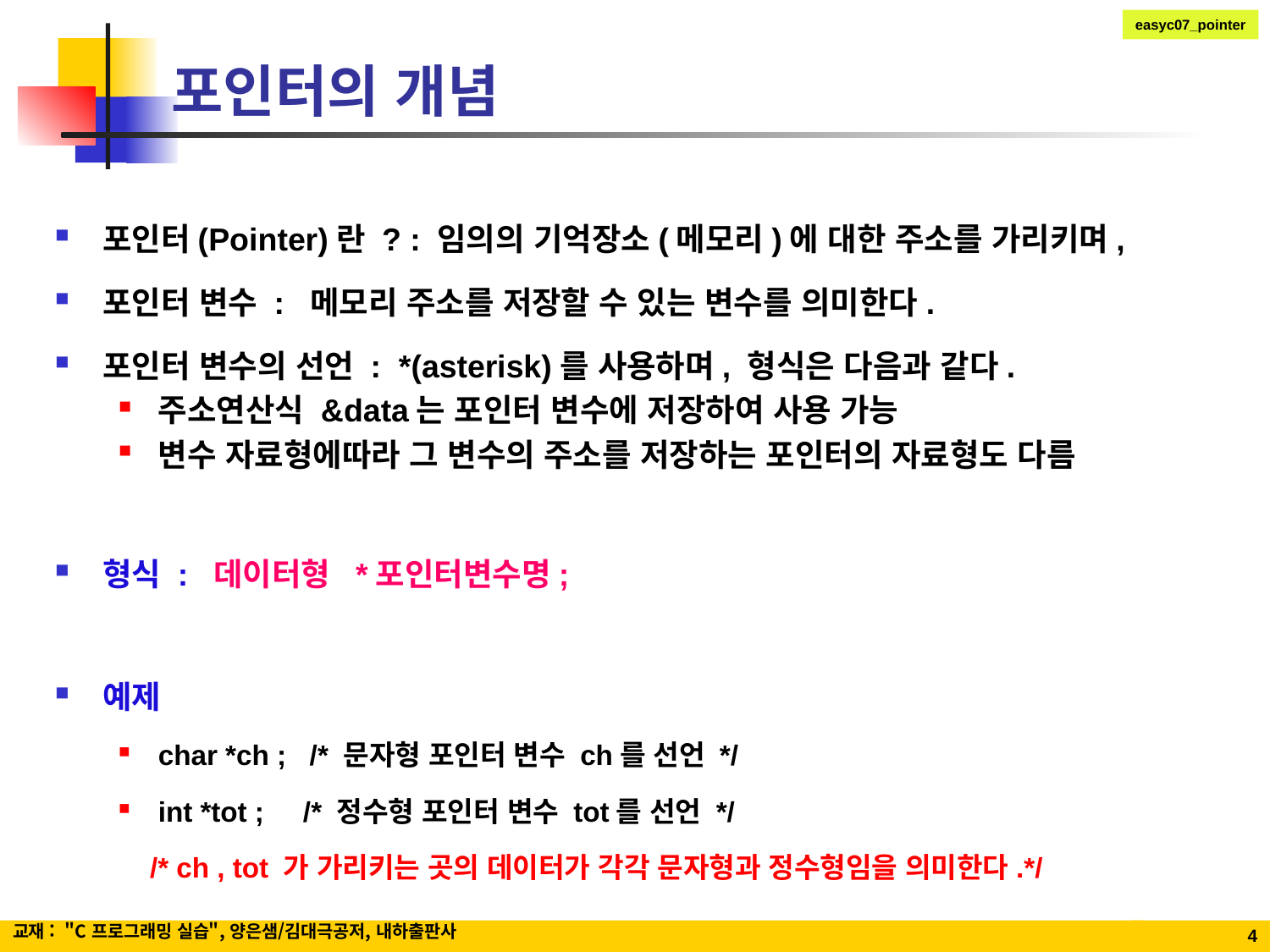

# 포인터의 개념
포인터(Pointer)란 ? : 임의의 기억장소(메모리)에 대한 주소를 가리키며,
포인터 변수 :  메모리 주소를 저장할 수 있는 변수를 의미한다.
포인터 변수의 선언 :  *(asterisk)를 사용하며, 형식은 다음과 같다.
주소연산식 &data는 포인터 변수에 저장하여 사용 가능
변수 자료형에따라 그 변수의 주소를 저장하는 포인터의 자료형도 다름

형식 :  데이터형  *포인터변수명;

예제
char *ch ;   /* 문자형 포인터 변수 ch를 선언 */
int *tot ;     /* 정수형 포인터 변수 tot를 선언 */
    /* ch , tot 가 가리키는 곳의 데이터가 각각 문자형과 정수형임을 의미한다.*/
교재 :  "C 프로그래밍 실습", 양은샘/김대극공저, 내하출판사
4